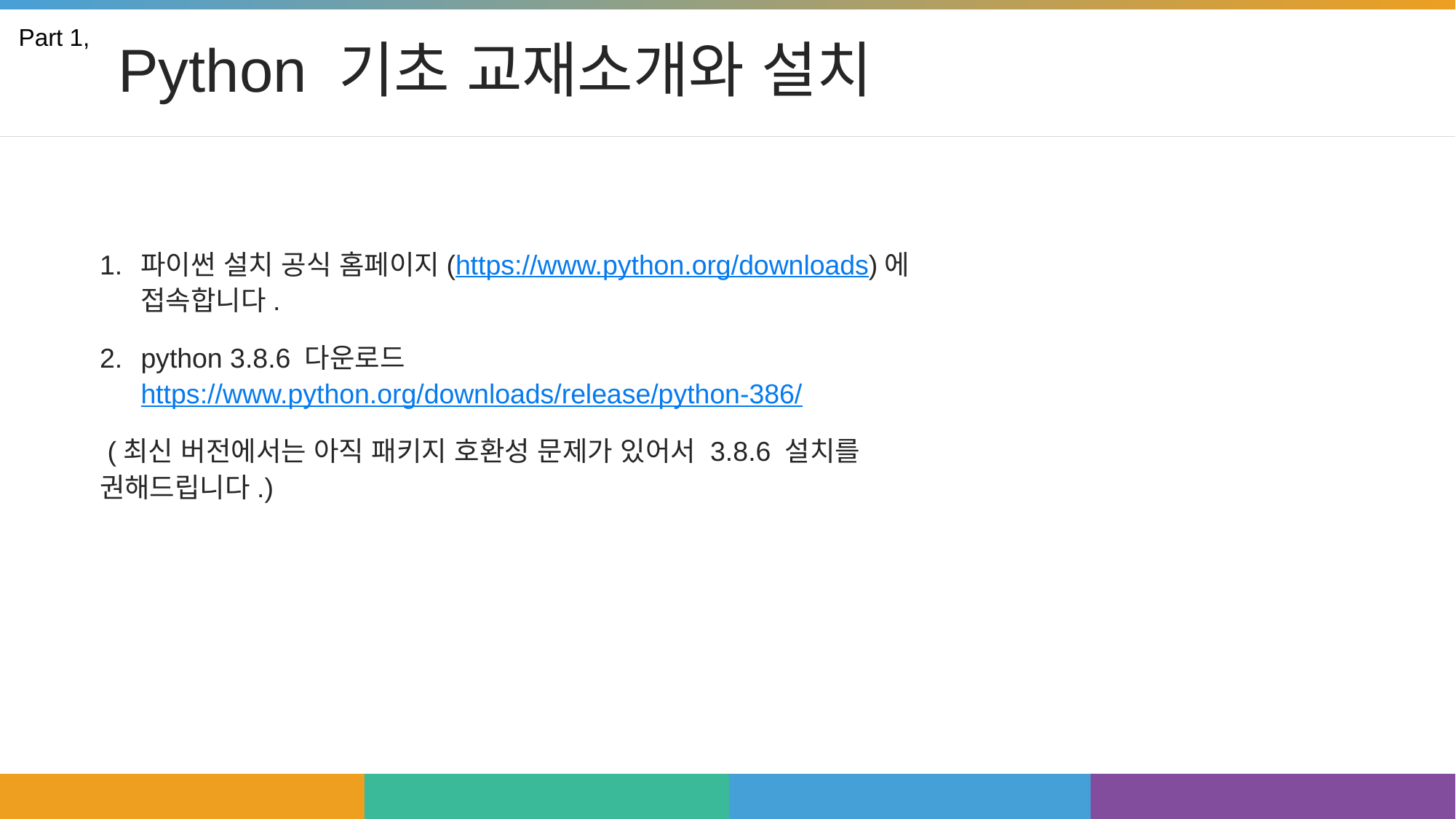

# Python 기초 교재소개와 설치
Part 1,

파이썬 설치 공식 홈페이지(https://www.python.org/downloads)에 접속합니다.
python 3.8.6 다운로드
https://www.python.org/downloads/release/python-386/
 (최신 버전에서는 아직 패키지 호환성 문제가 있어서 3.8.6 설치를 권해드립니다.)